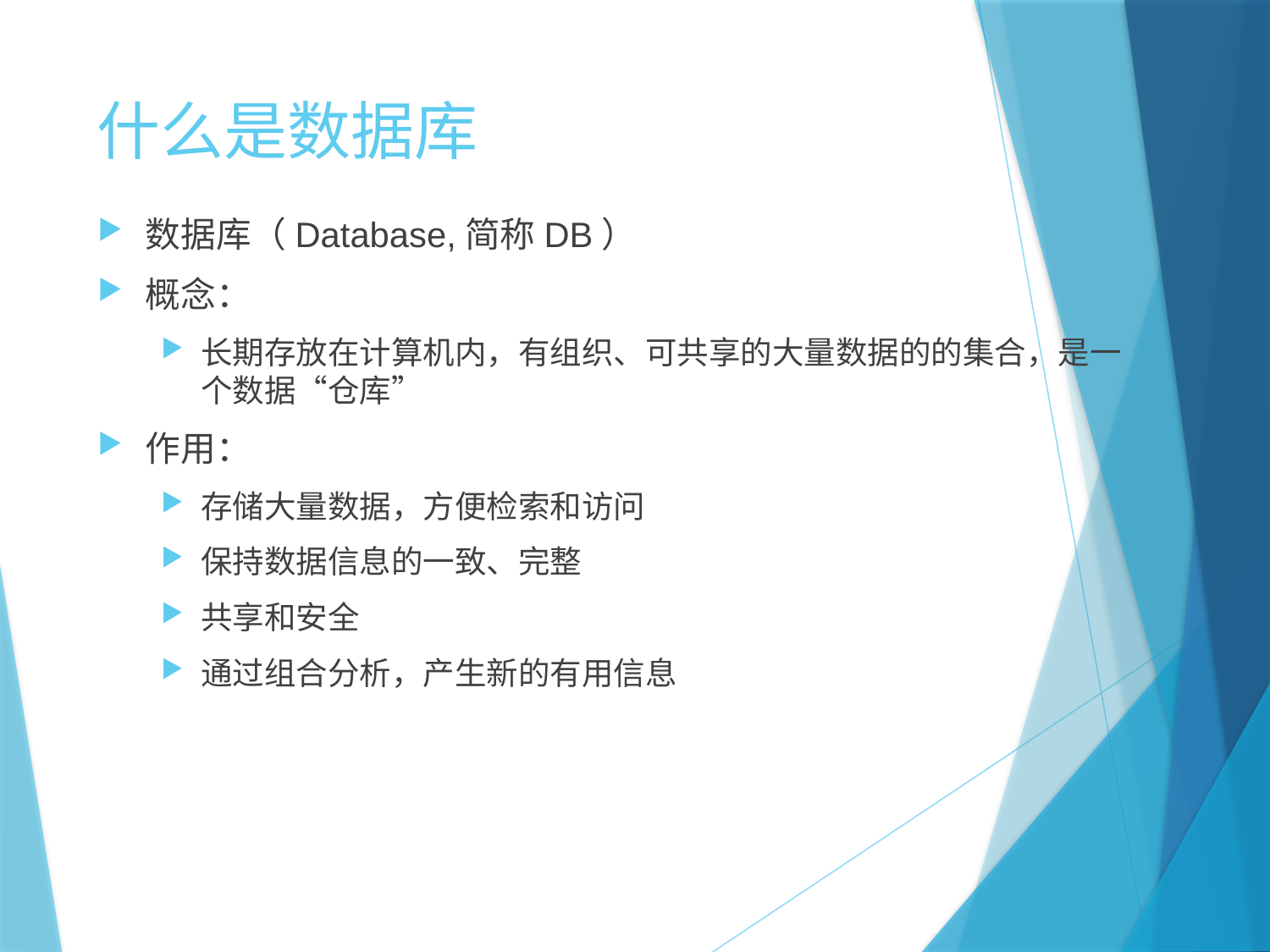

# 什么是数据库
数据库（Database,简称DB）
概念：
长期存放在计算机内，有组织、可共享的大量数据的的集合，是一个数据“仓库”
作用：
存储大量数据，方便检索和访问
保持数据信息的一致、完整
共享和安全
通过组合分析，产生新的有用信息